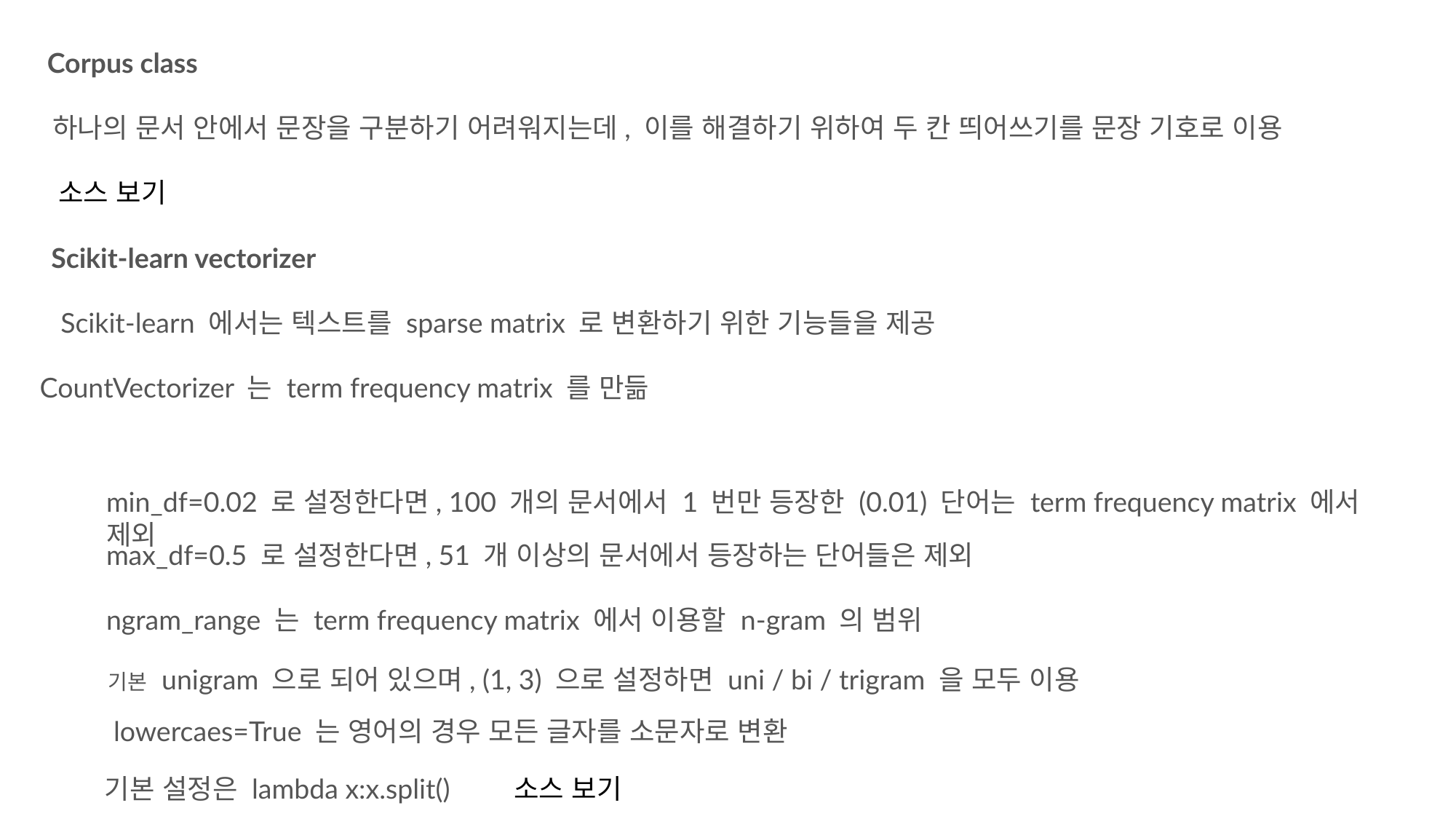

Corpus class
하나의 문서 안에서 문장을 구분하기 어려워지는데, 이를 해결하기 위하여 두 칸 띄어쓰기를 문장 기호로 이용
소스 보기
Scikit-learn vectorizer
Scikit-learn 에서는 텍스트를 sparse matrix 로 변환하기 위한 기능들을 제공
CountVectorizer 는 term frequency matrix 를 만듦
min_df=0.02 로 설정한다면, 100 개의 문서에서 1 번만 등장한 (0.01) 단어는 term frequency matrix 에서 제외
max_df=0.5 로 설정한다면, 51 개 이상의 문서에서 등장하는 단어들은 제외
ngram_range 는 term frequency matrix 에서 이용할 n-gram 의 범위
 기본 unigram 으로 되어 있으며, (1, 3) 으로 설정하면 uni / bi / trigram 을 모두 이용
lowercaes=True 는 영어의 경우 모든 글자를 소문자로 변환
기본 설정은 lambda x:x.split()
소스 보기